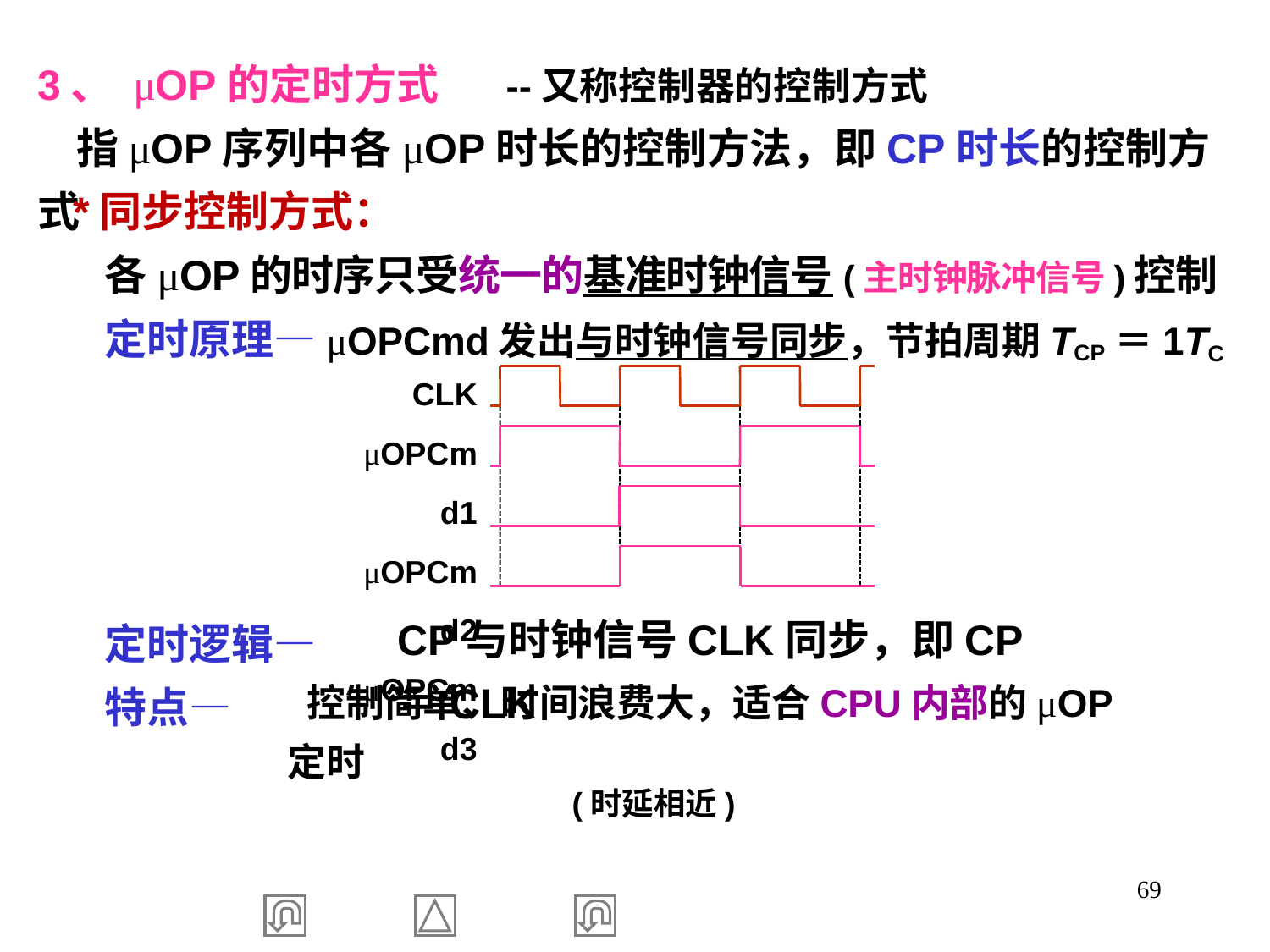

3、 μOP的定时方式      --又称控制器的控制方式
   指μOP序列中各μOP时长的控制方法，即CP时长的控制方式
   *同步控制方式：
      各μOP的时序只受统一的基准时钟信号(主时钟脉冲信号)控制
      定时原理—μOPCmd发出与时钟信号同步，节拍周期TCP＝1TC

      定时逻辑—
      特点—
CLK
μOPCmd1
μOPCmd2
μOPCmd3

CP与时钟信号CLK同步，即CP＝CLK
 控制简单、时间浪费大，适合CPU内部的μOP定时
                                (时延相近)
69